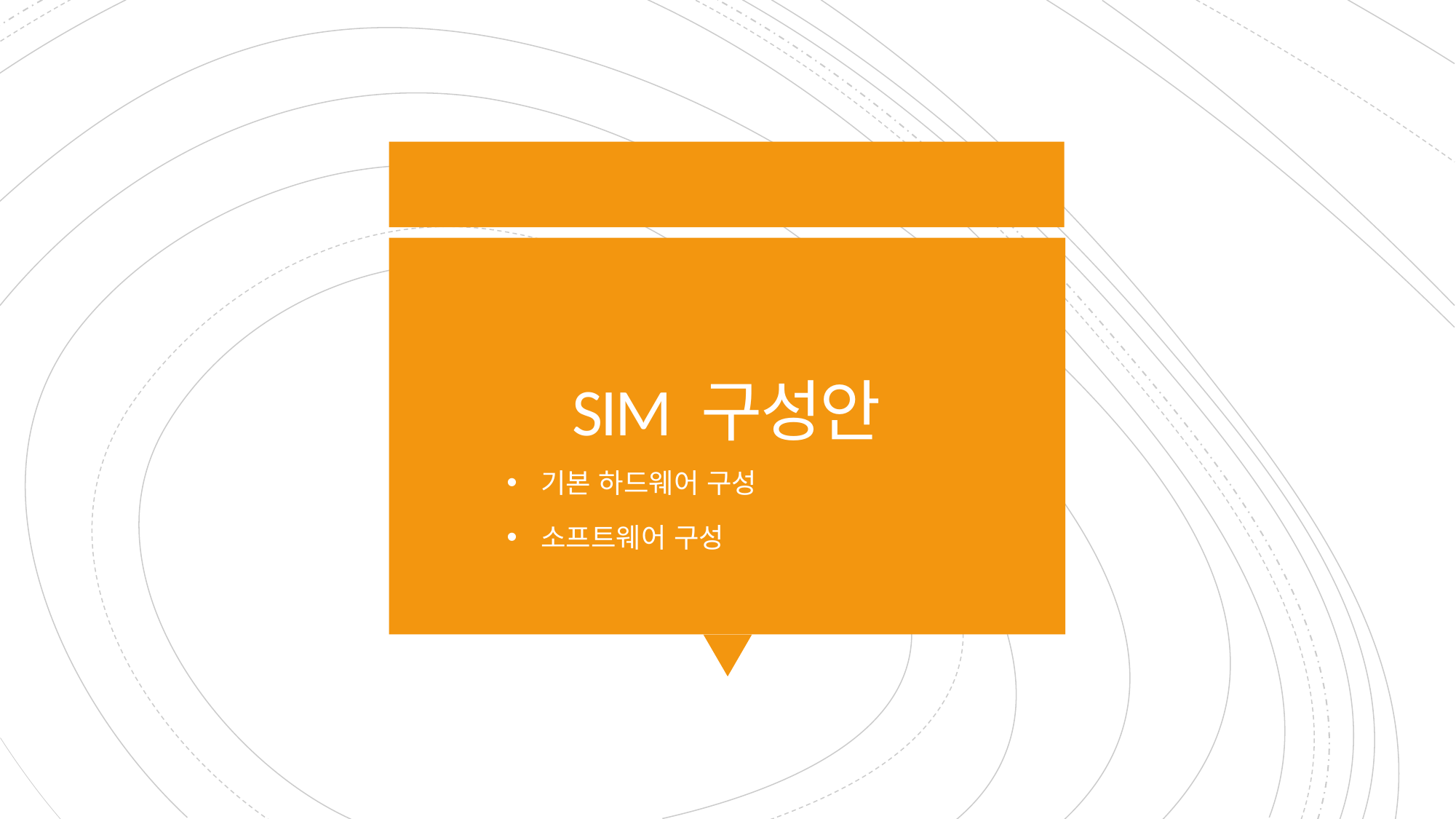

# SIM 구성안
기본 하드웨어 구성
소프트웨어 구성